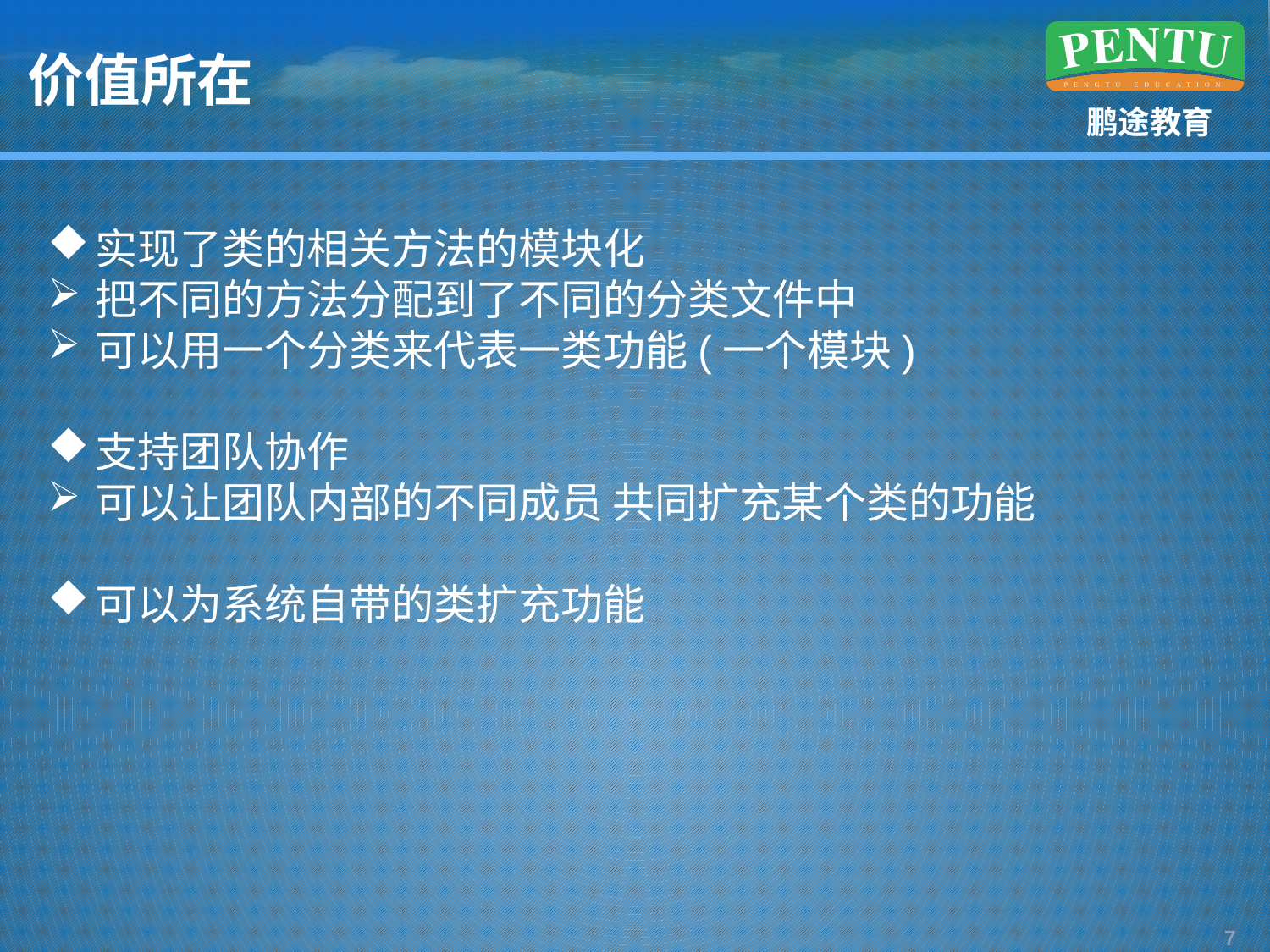

# 价值所在
实现了类的相关方法的模块化
把不同的方法分配到了不同的分类文件中
可以用一个分类来代表一类功能(一个模块)

支持团队协作
可以让团队内部的不同成员 共同扩充某个类的功能

可以为系统自带的类扩充功能
7